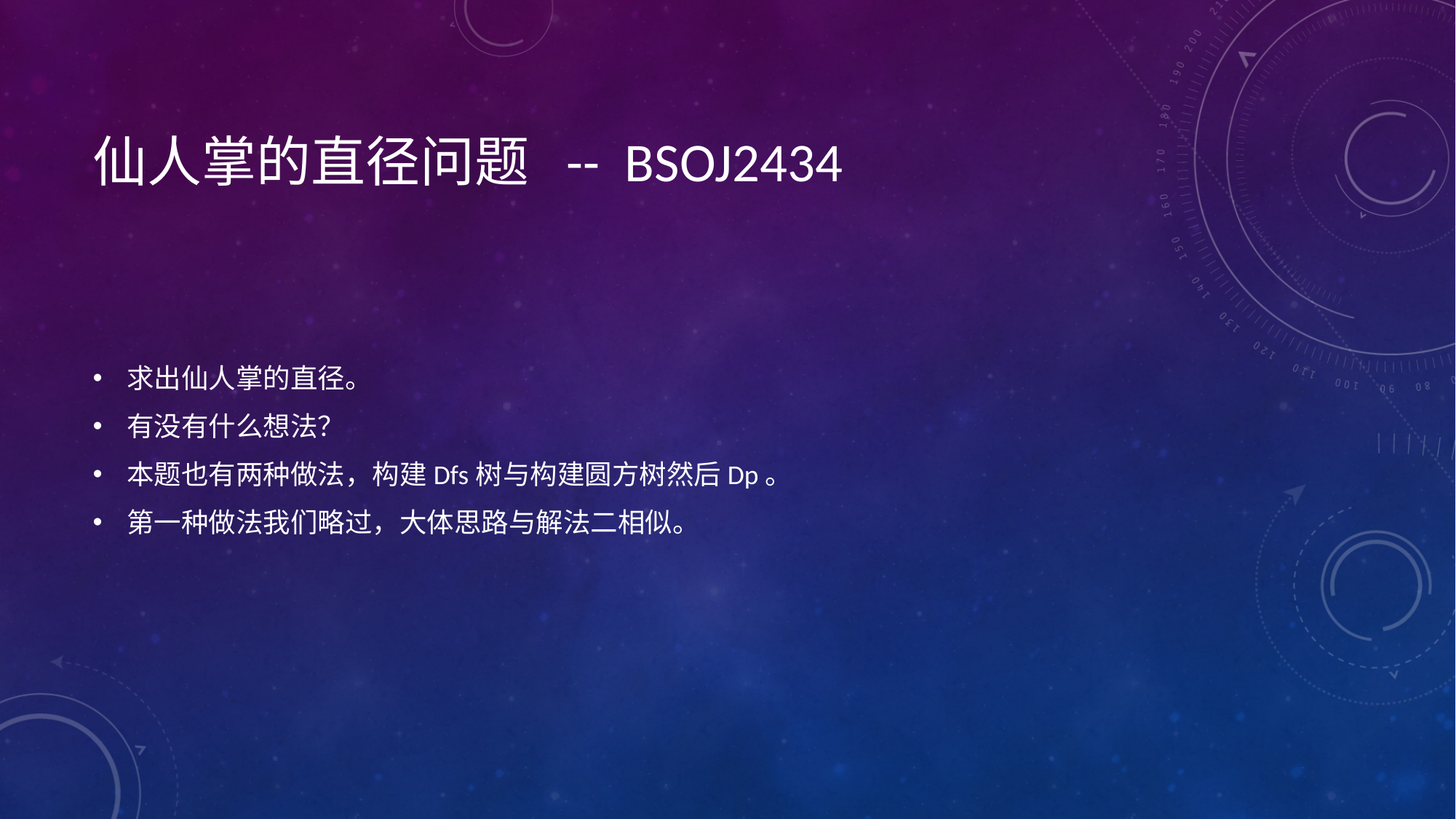

# 仙人掌的直径问题  --  BSOJ2434
求出仙人掌的直径。
有没有什么想法？
本题也有两种做法，构建Dfs树与构建圆方树然后Dp。
第一种做法我们略过，大体思路与解法二相似。